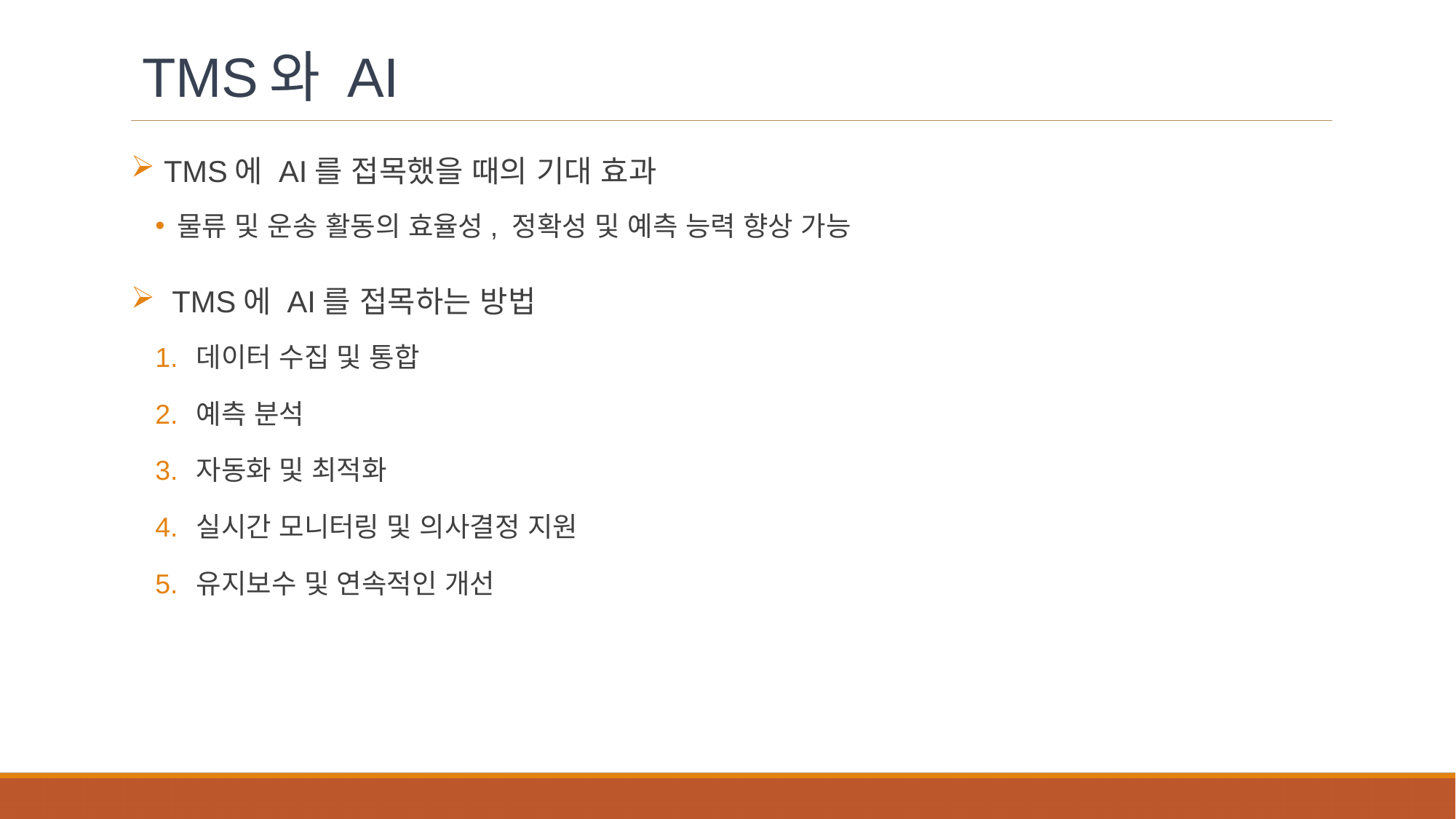

# TMS와 AI
 TMS에 AI를 접목했을 때의 기대 효과
물류 및 운송 활동의 효율성, 정확성 및 예측 능력 향상 가능
  TMS에 AI를 접목하는 방법
데이터 수집 및 통합
예측 분석
자동화 및 최적화
실시간 모니터링 및 의사결정 지원
유지보수 및 연속적인 개선